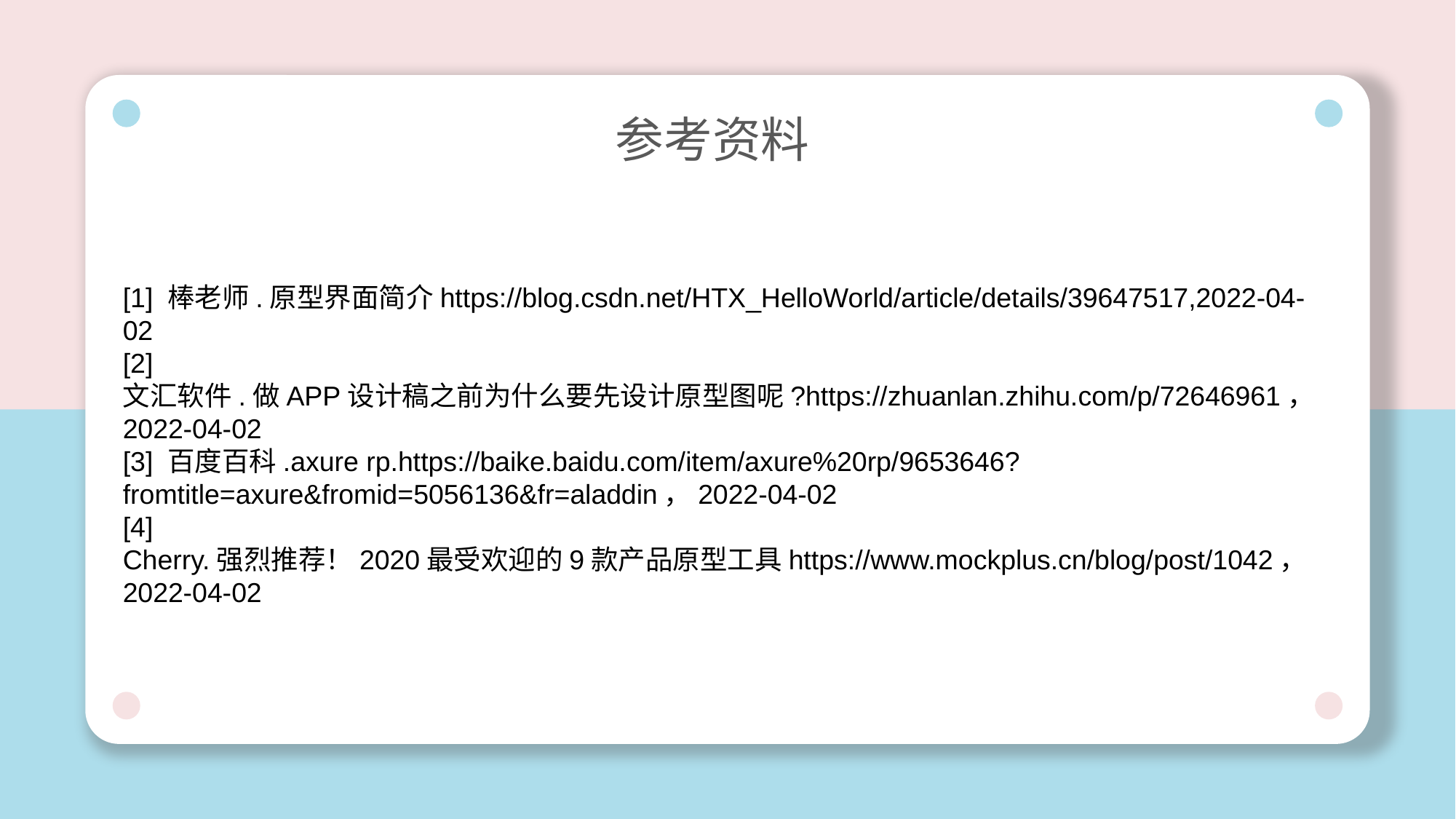

参考资料
[1] 棒老师.原型界面简介https://blog.csdn.net/HTX_HelloWorld/article/details/39647517,2022-04-02
[2] 文汇软件.做APP设计稿之前为什么要先设计原型图呢?https://zhuanlan.zhihu.com/p/72646961，2022-04-02
[3] 百度百科.axure rp.https://baike.baidu.com/item/axure%20rp/9653646?fromtitle=axure&fromid=5056136&fr=aladdin，2022-04-02
[4] Cherry.强烈推荐！2020最受欢迎的9款产品原型工具https://www.mockplus.cn/blog/post/1042，2022-04-02